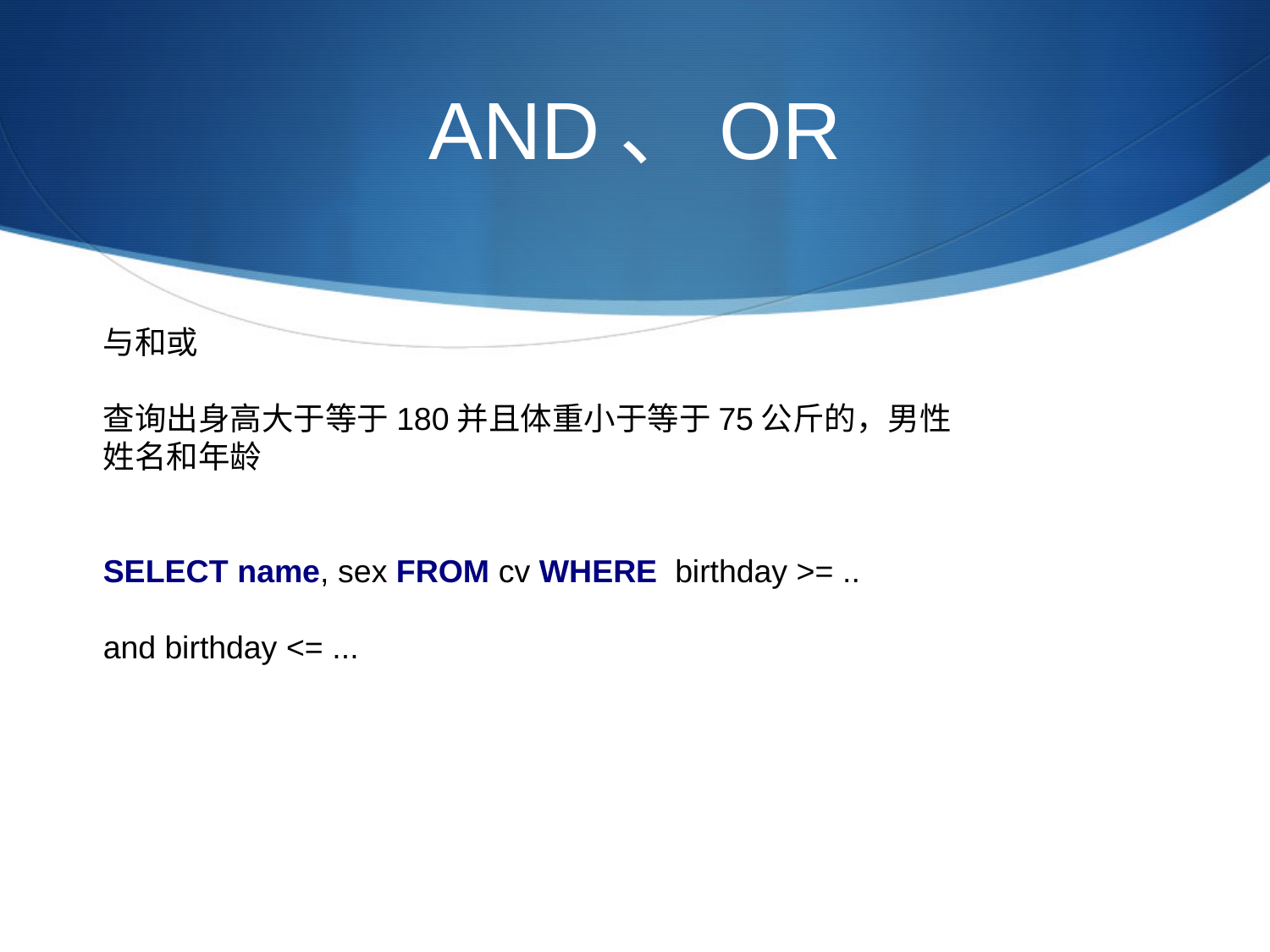

# AND、OR
与和或

查询出身高大于等于180并且体重小于等于75公斤的，男性
姓名和年龄

SELECT name, sex FROM cv WHERE  birthday >= ..

and birthday <= ...